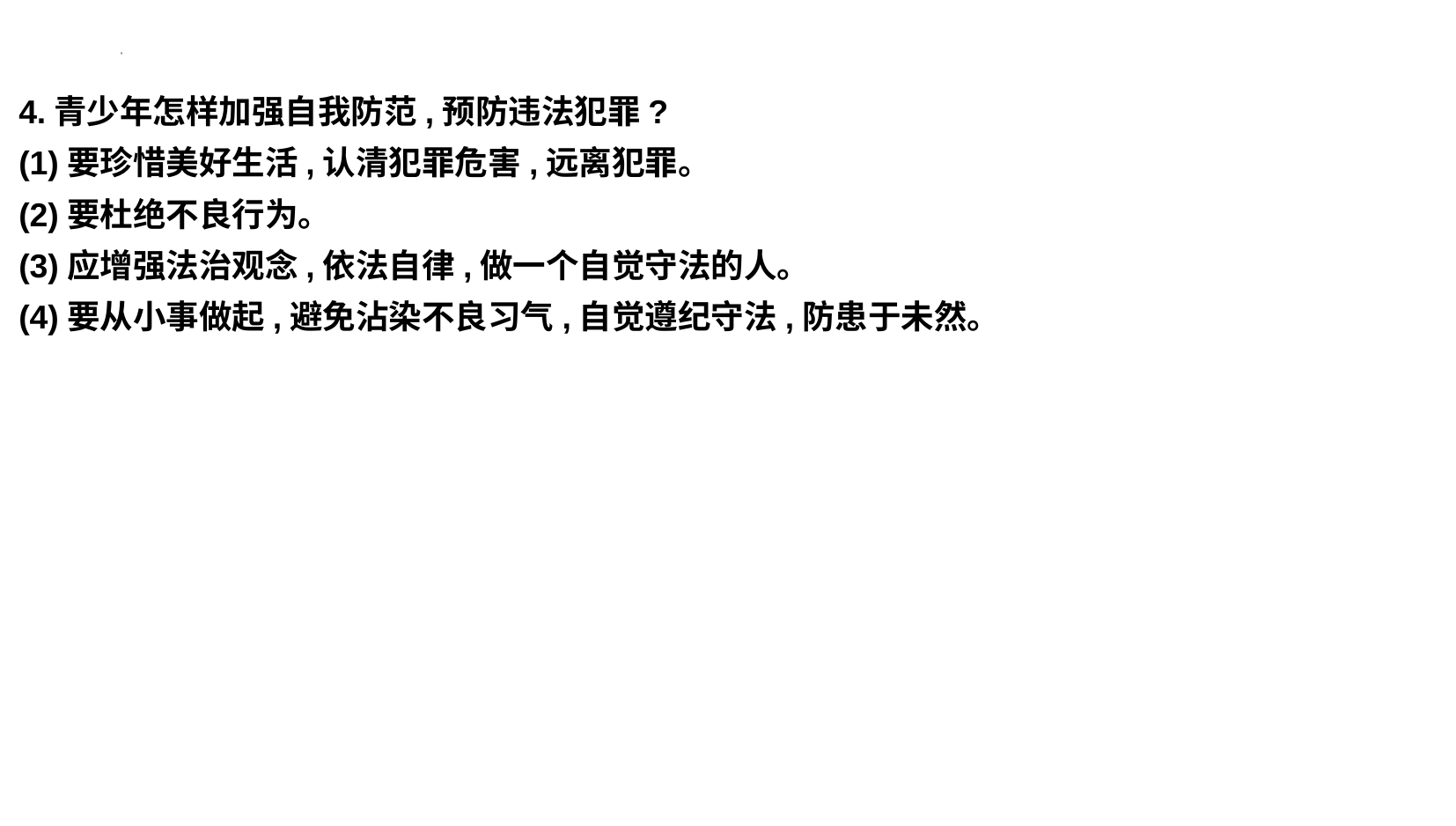

4.青少年怎样加强自我防范,预防违法犯罪?
(1)要珍惜美好生活,认清犯罪危害,远离犯罪。
(2)要杜绝不良行为。
(3)应增强法治观念,依法自律,做一个自觉守法的人。
(4)要从小事做起,避免沾染不良习气,自觉遵纪守法,防患于未然。